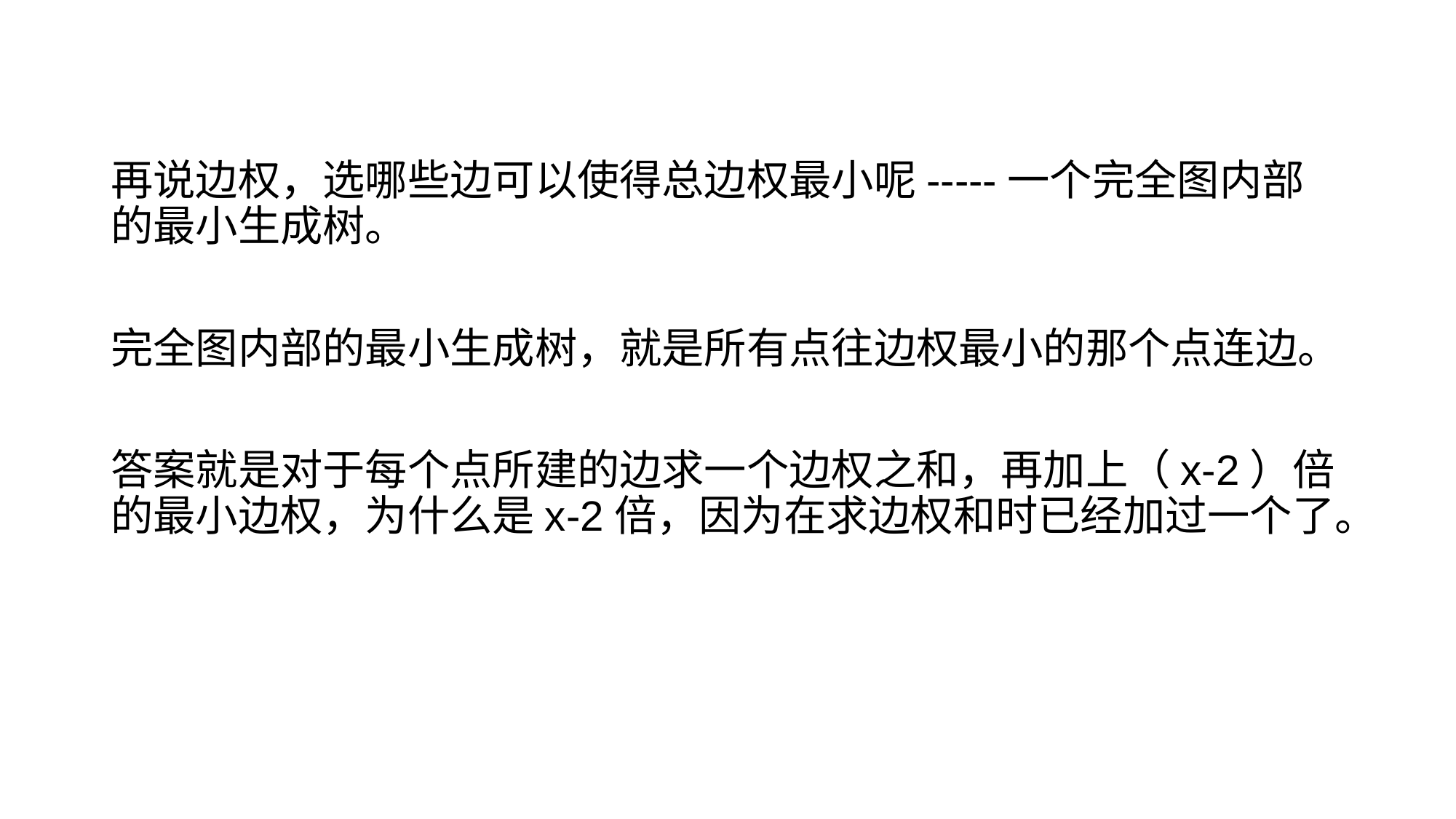

再说边权，选哪些边可以使得总边权最小呢-----一个完全图内部的最小生成树。

完全图内部的最小生成树，就是所有点往边权最小的那个点连边。

答案就是对于每个点所建的边求一个边权之和，再加上（x-2）倍的最小边权，为什么是x-2倍，因为在求边权和时已经加过一个了。